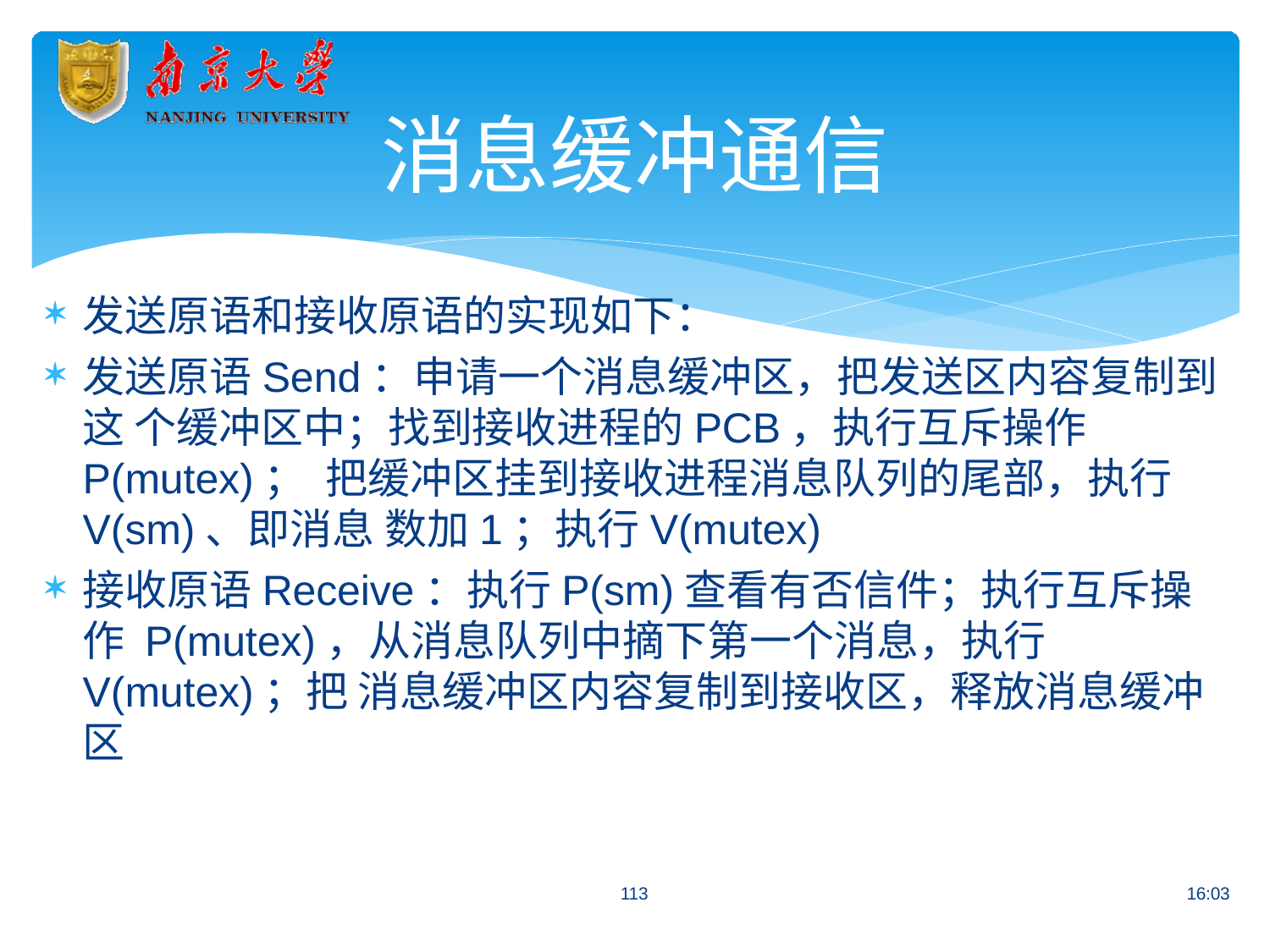

# 消息缓冲通信

发送原语和接收原语的实现如下：
发送原语Send：申请一个消息缓冲区，把发送区内容复制到这 个缓冲区中；找到接收进程的PCB，执行互斥操作P(mutex)；  把缓冲区挂到接收进程消息队列的尾部，执行V(sm)、即消息 数加1；执行V(mutex)
接收原语Receive：执行P(sm)查看有否信件；执行互斥操作 P(mutex)，从消息队列中摘下第一个消息，执行V(mutex)；把 消息缓冲区内容复制到接收区，释放消息缓冲区
113
16:03